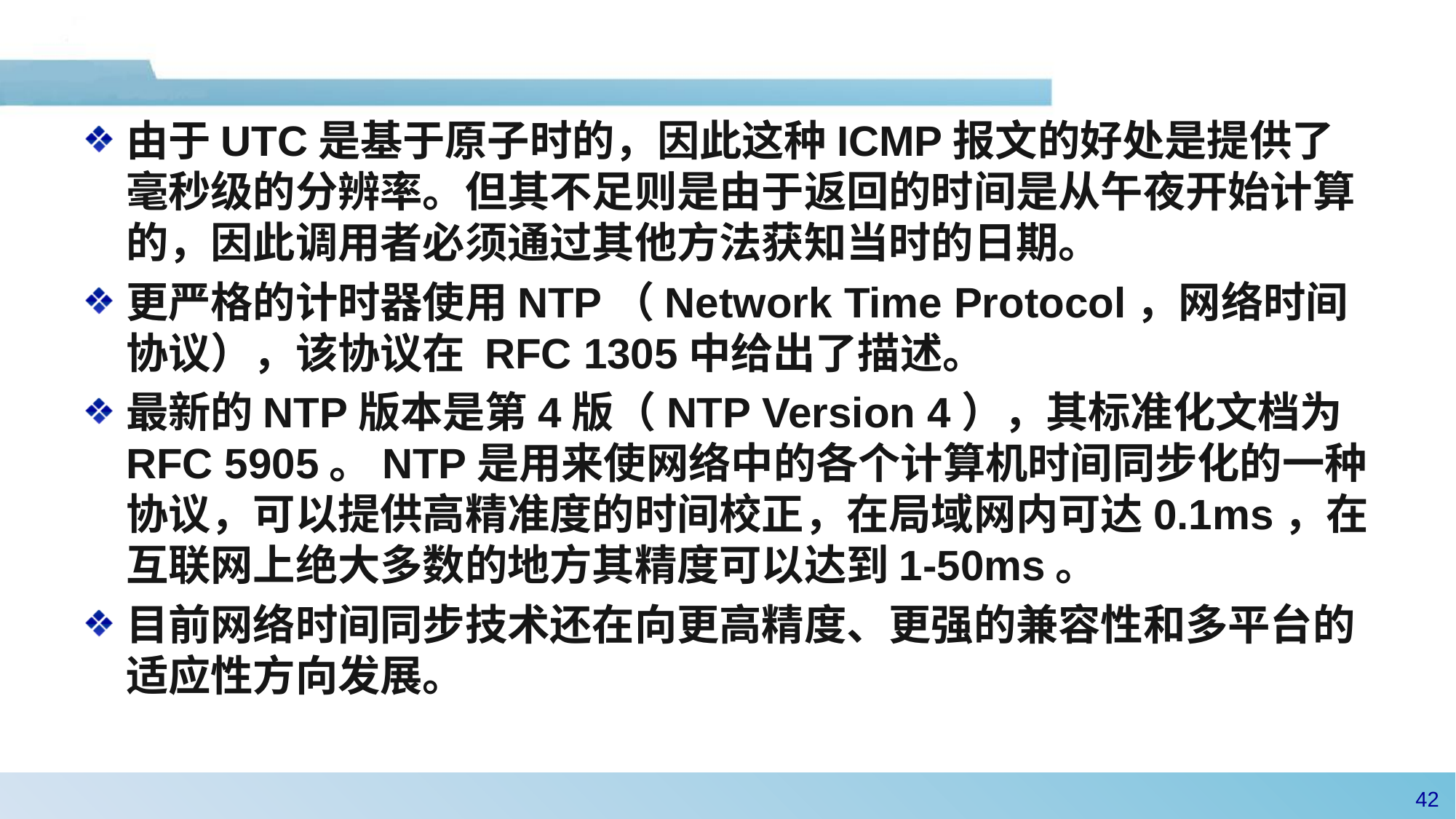

由于UTC是基于原子时的，因此这种ICMP报文的好处是提供了毫秒级的分辨率。但其不足则是由于返回的时间是从午夜开始计算的，因此调用者必须通过其他方法获知当时的日期。
更严格的计时器使用NTP（Network Time Protocol，网络时间协议），该协议在 RFC 1305中给出了描述。
最新的NTP版本是第4版（NTP Version 4），其标准化文档为RFC 5905。NTP是用来使网络中的各个计算机时间同步化的一种协议，可以提供高精准度的时间校正，在局域网内可达0.1ms，在互联网上绝大多数的地方其精度可以达到1-50ms。
目前网络时间同步技术还在向更高精度、更强的兼容性和多平台的适应性方向发展。
42